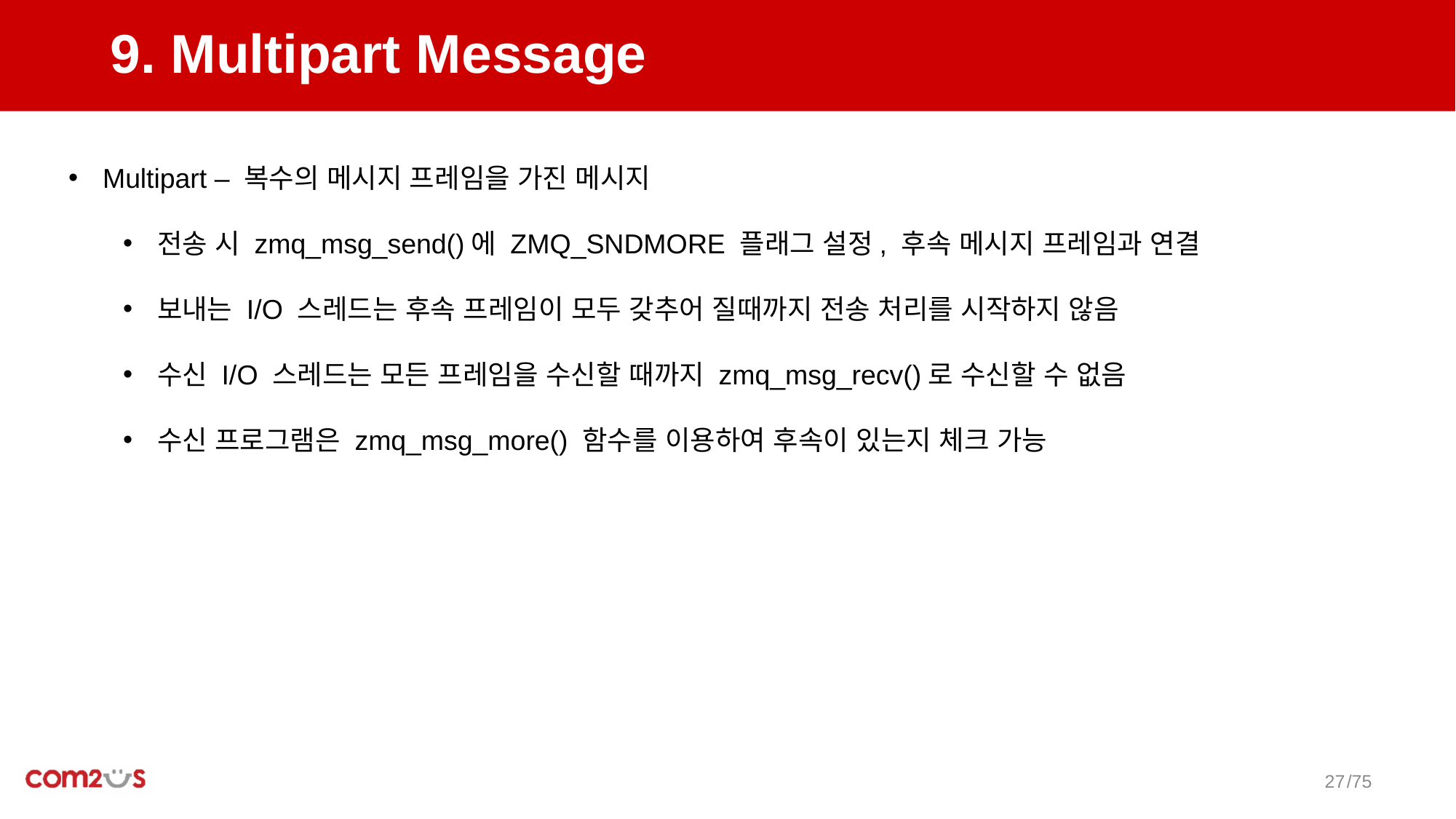

# 9. Multipart Message
Multipart – 복수의 메시지 프레임을 가진 메시지

전송 시 zmq_msg_send()에 ZMQ_SNDMORE 플래그 설정, 후속 메시지 프레임과 연결

보내는 I/O 스레드는 후속 프레임이 모두 갖추어 질때까지 전송 처리를 시작하지 않음

수신 I/O 스레드는 모든 프레임을 수신할 때까지 zmq_msg_recv()로 수신할 수 없음

수신 프로그램은 zmq_msg_more() 함수를 이용하여 후속이 있는지 체크 가능
27